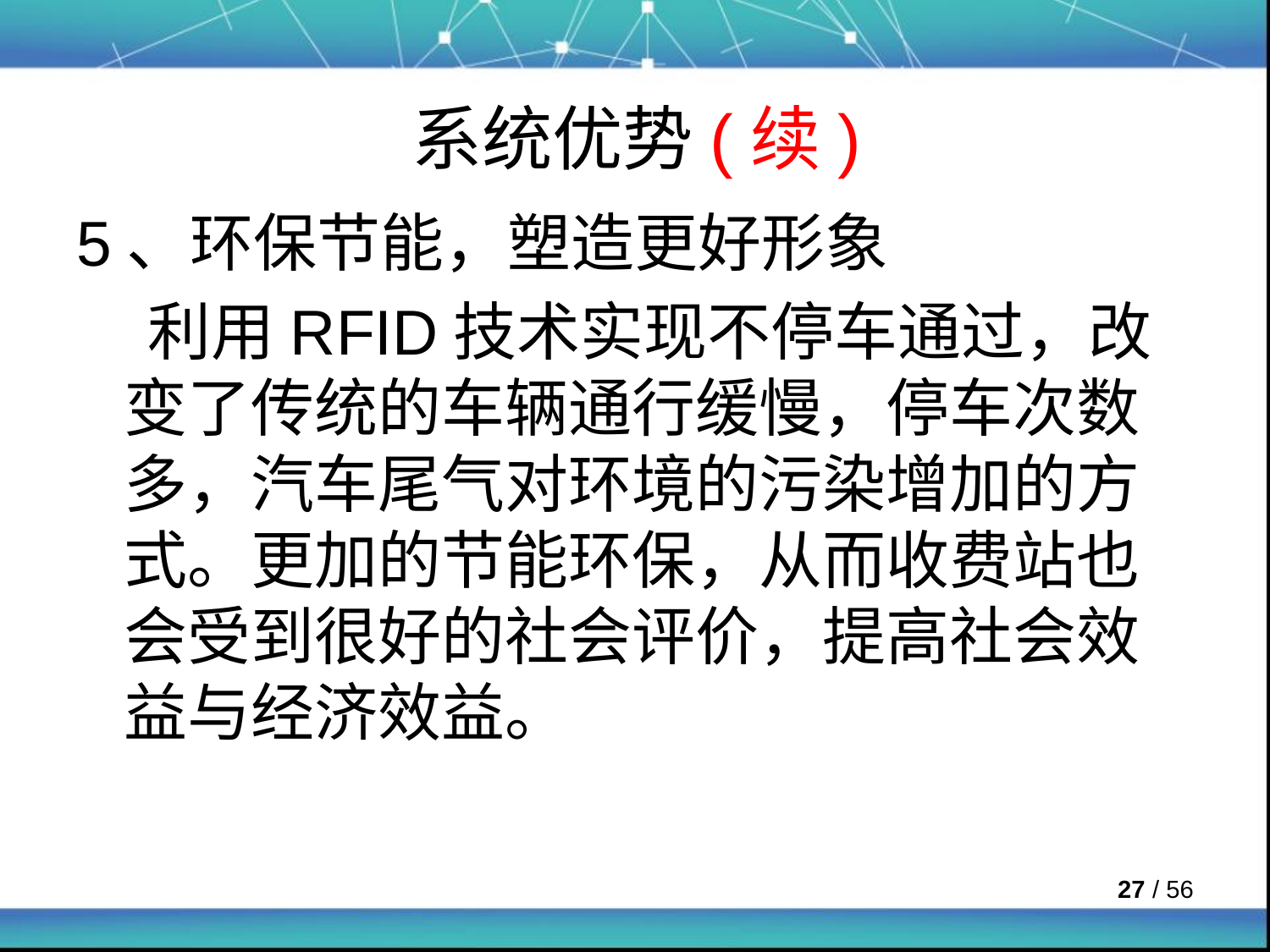

# 系统优势(续)
5、环保节能，塑造更好形象
    利用RFID技术实现不停车通过，改变了传统的车辆通行缓慢，停车次数多，汽车尾气对环境的污染增加的方式。更加的节能环保，从而收费站也会受到很好的社会评价，提高社会效益与经济效益。

27 / 56